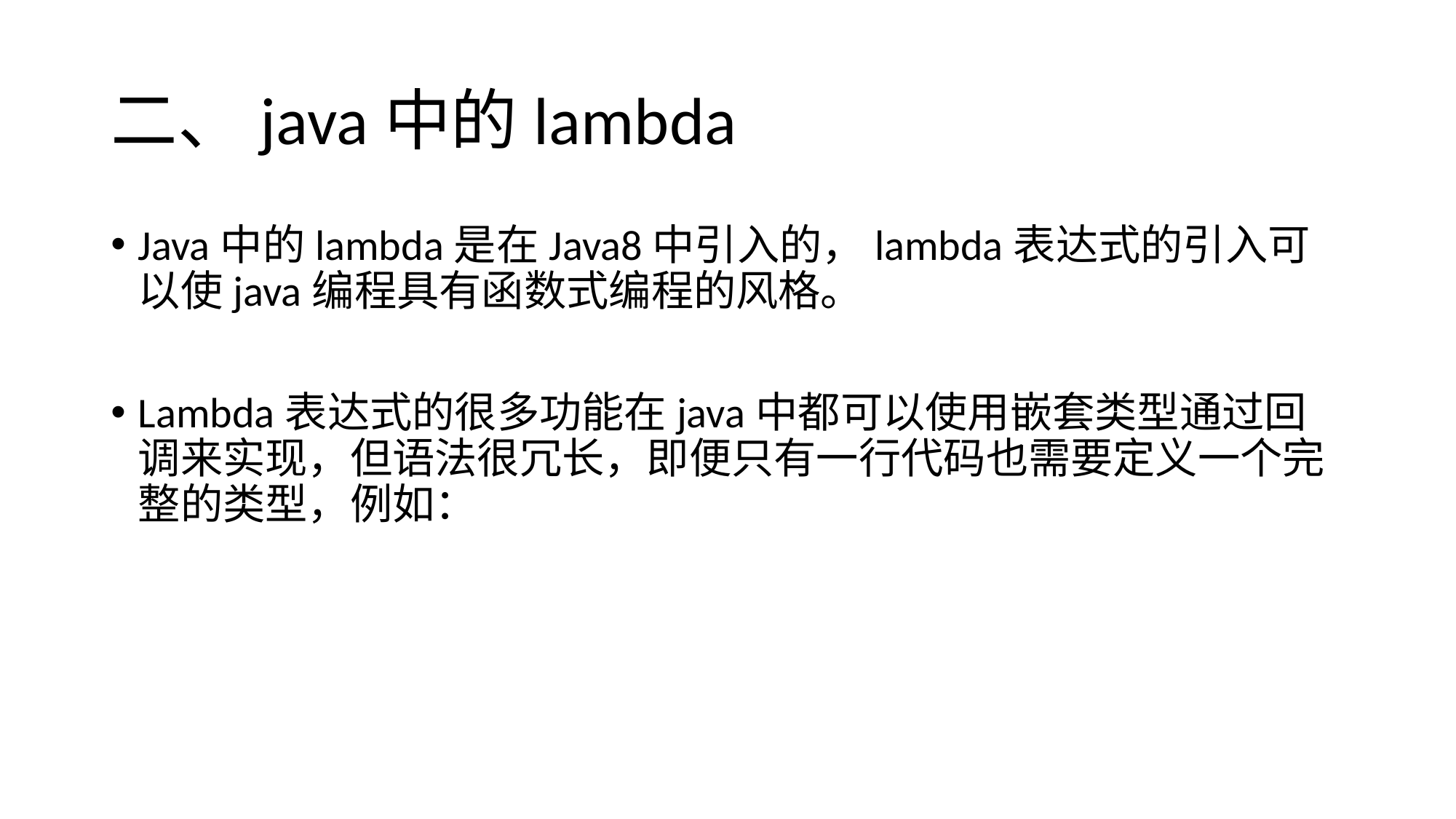

# 二、java中的lambda
Java中的lambda是在Java8中引入的，lambda表达式的引入可以使java编程具有函数式编程的风格。

Lambda表达式的很多功能在java中都可以使用嵌套类型通过回调来实现，但语法很冗长，即便只有一行代码也需要定义一个完整的类型，例如：